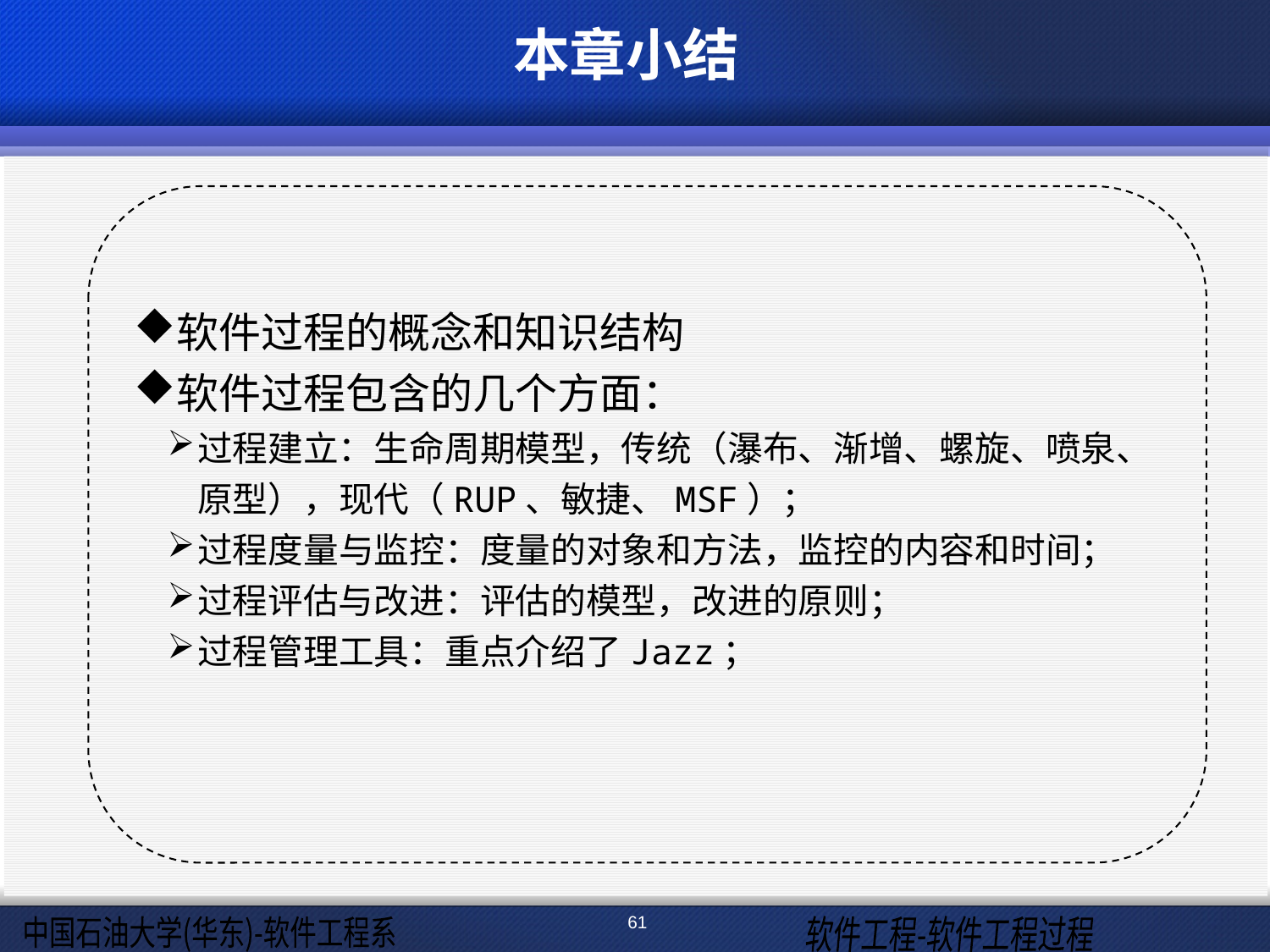

本章小结
软件过程的概念和知识结构
软件过程包含的几个方面：
过程建立：生命周期模型，传统（瀑布、渐增、螺旋、喷泉、原型），现代（RUP、敏捷、MSF）；
过程度量与监控：度量的对象和方法，监控的内容和时间；
过程评估与改进：评估的模型，改进的原则；
过程管理工具：重点介绍了Jazz；

61